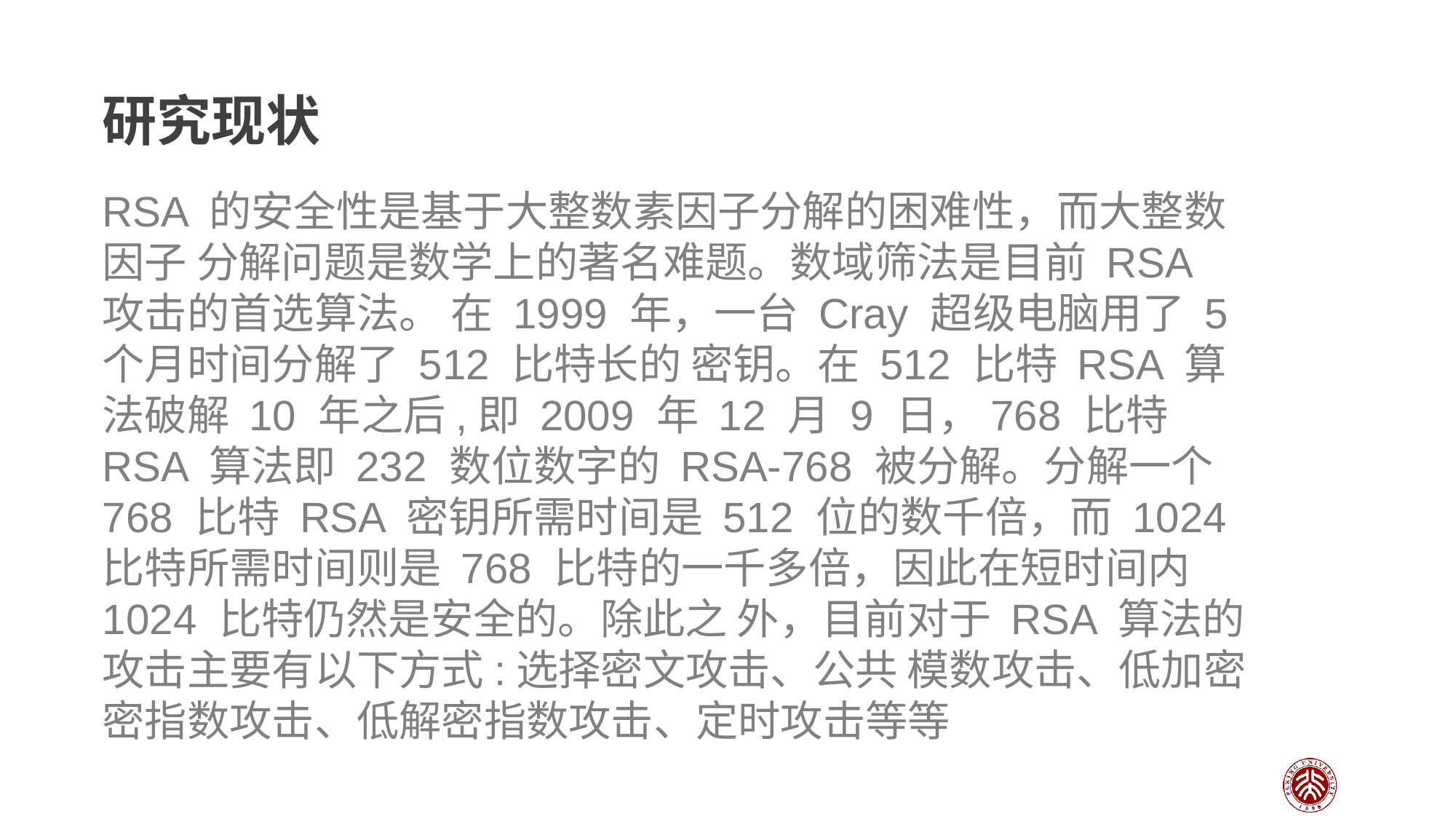

研究现状
RSA 的安全性是基于大整数素因子分解的困难性，而大整数因子 分解问题是数学上的著名难题。数域筛法是目前 RSA 攻击的首选算法。 在 1999 年，一台 Cray 超级电脑用了 5 个月时间分解了 512 比特长的 密钥。在 512 比特 RSA 算法破解 10 年之后,即 2009 年 12 月 9 日，768 比特 RSA 算法即 232 数位数字的 RSA-768 被分解。分解一个 768 比特 RSA 密钥所需时间是 512 位的数千倍，而 1024 比特所需时间则是 768 比特的一千多倍，因此在短时间内 1024 比特仍然是安全的。除此之 外，目前对于 RSA 算法的攻击主要有以下方式:选择密文攻击、公共 模数攻击、低加密密指数攻击、低解密指数攻击、定时攻击等等